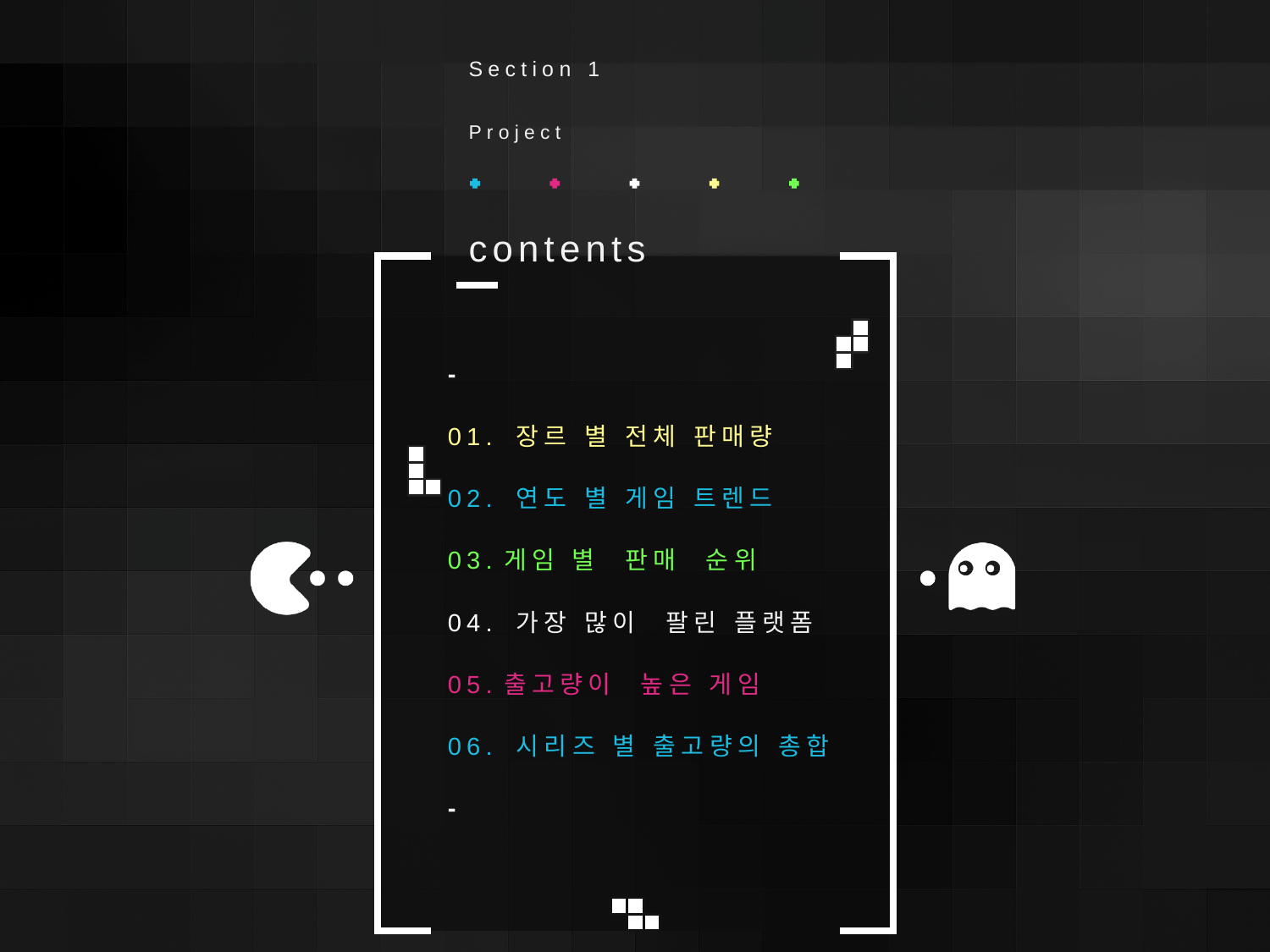

Section 1
Project
contents
-
01. 장르 별 전체 판매량
02. 연도 별 게임 트렌드
03.게임 별  판매  순위
04. 가장 많이  팔린 플랫폼
05.출고량이  높은 게임
06. 시리즈 별 출고량의 총합
-